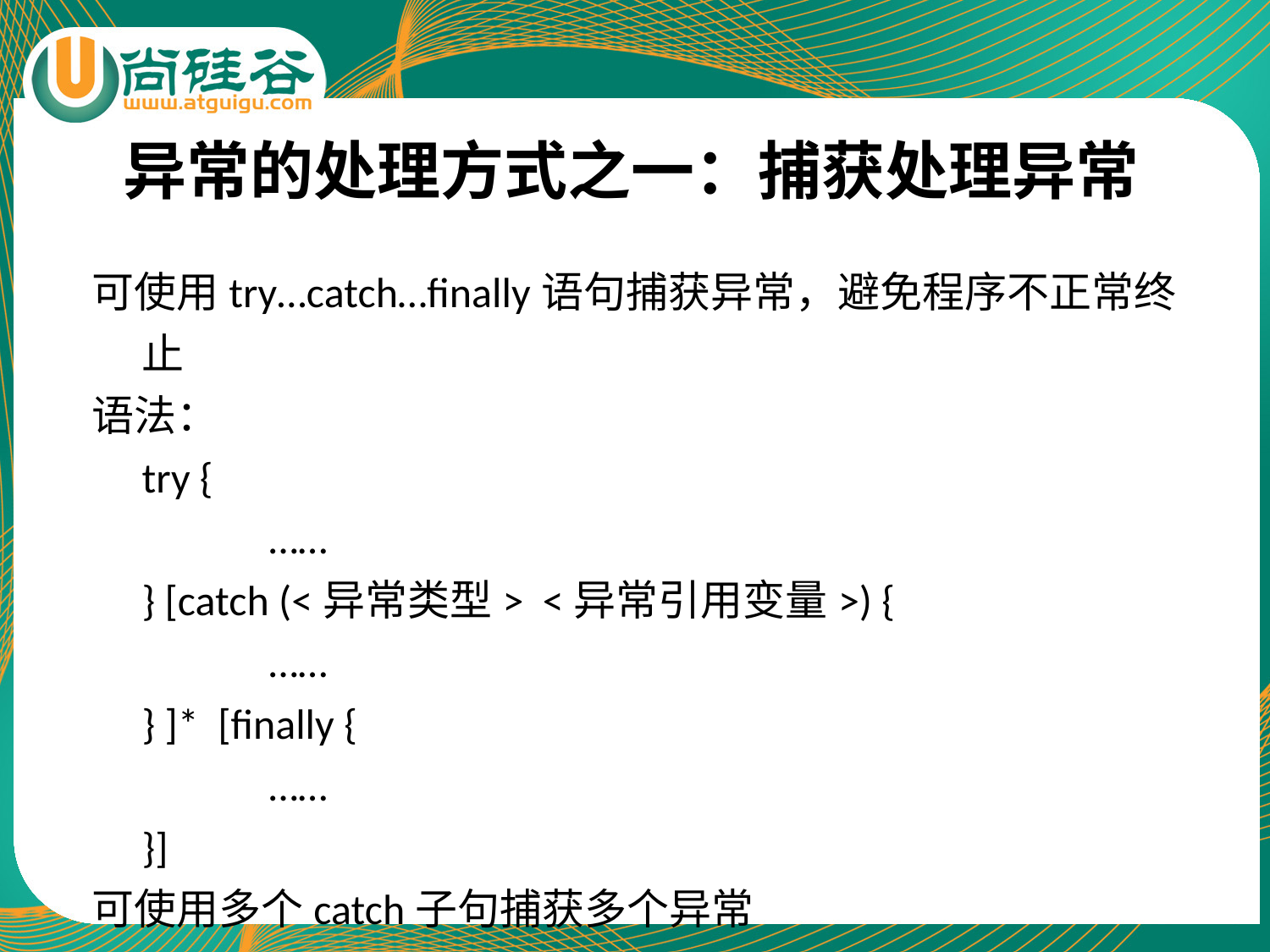

# 异常的处理方式之一：捕获处理异常
可使用try…catch…finally语句捕获异常，避免程序不正常终止
语法：
	try {
		……
	} [catch (<异常类型>  <异常引用变量>) {
		……
	} ]*  [finally {
		……
	}]
可使用多个catch子句捕获多个异常